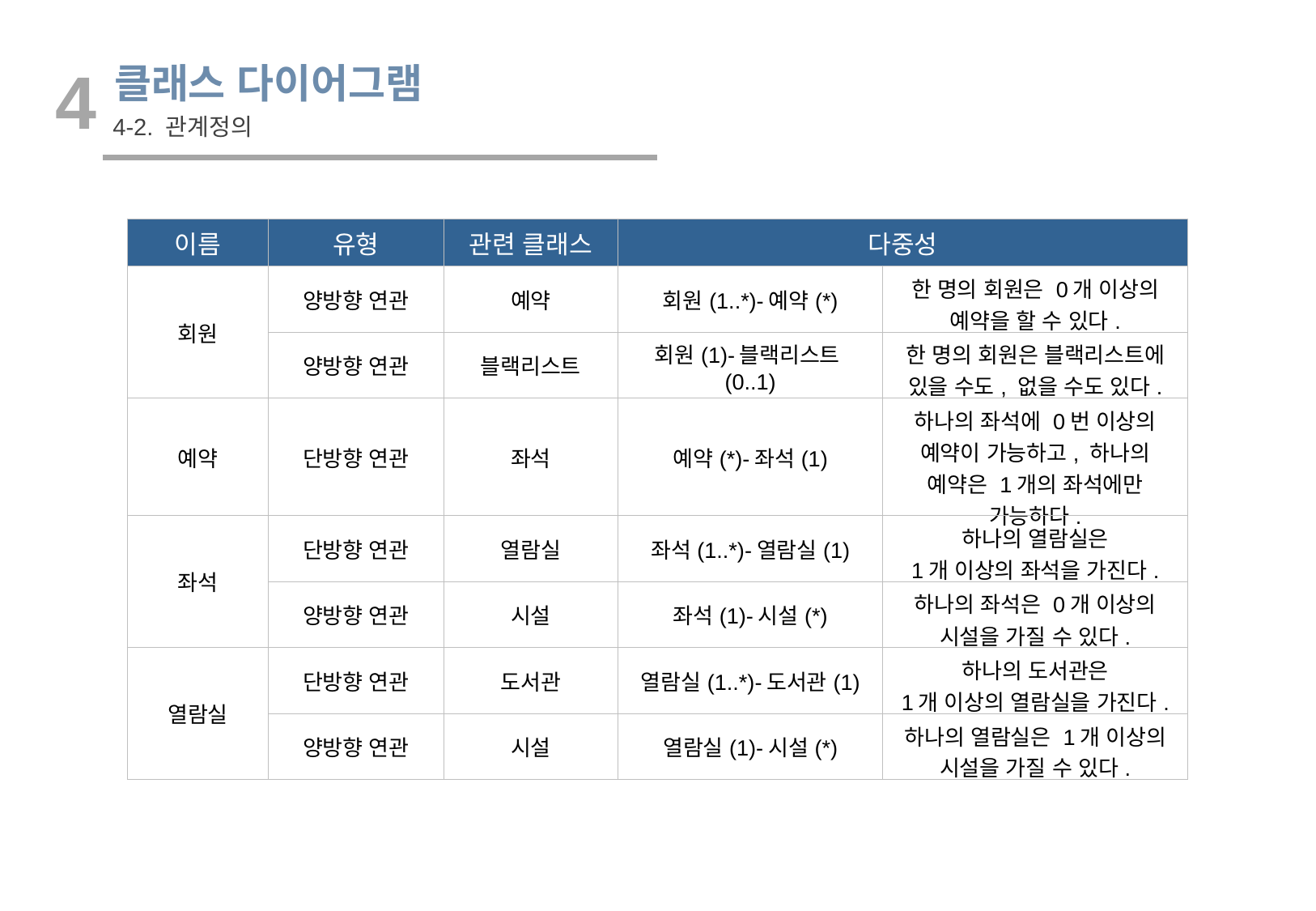

4
클래스 다이어그램
4-2. 관계정의
| 이름 | 유형 | 관련 클래스 | 다중성 |  |
| --- | --- | --- | --- | --- |
| 회원 | 양방향 연관 | 예약 | 회원(1..\*)-예약(\*) | 한 명의 회원은 0개 이상의 예약을 할 수 있다. |
|  | 양방향 연관 | 블랙리스트 | 회원(1)-블랙리스트(0..1) | 한 명의 회원은 블랙리스트에 있을 수도, 없을 수도 있다. |
| 예약 | 단방향 연관 | 좌석 | 예약(\*)-좌석(1) | 하나의 좌석에 0번 이상의 예약이 가능하고, 하나의 예약은 1개의 좌석에만 가능하다. |
| 좌석 | 단방향 연관 | 열람실 | 좌석(1..\*)-열람실(1) | 하나의 열람실은 1개 이상의 좌석을 가진다. |
|  | 양방향 연관 | 시설 | 좌석(1)-시설(\*) | 하나의 좌석은 0개 이상의 시설을 가질 수 있다. |
| 열람실 | 단방향 연관 | 도서관 | 열람실(1..\*)-도서관(1) | 하나의 도서관은 1개 이상의 열람실을 가진다. |
|  | 양방향 연관 | 시설 | 열람실(1)-시설(\*) | 하나의 열람실은 1개 이상의 시설을 가질 수 있다. |